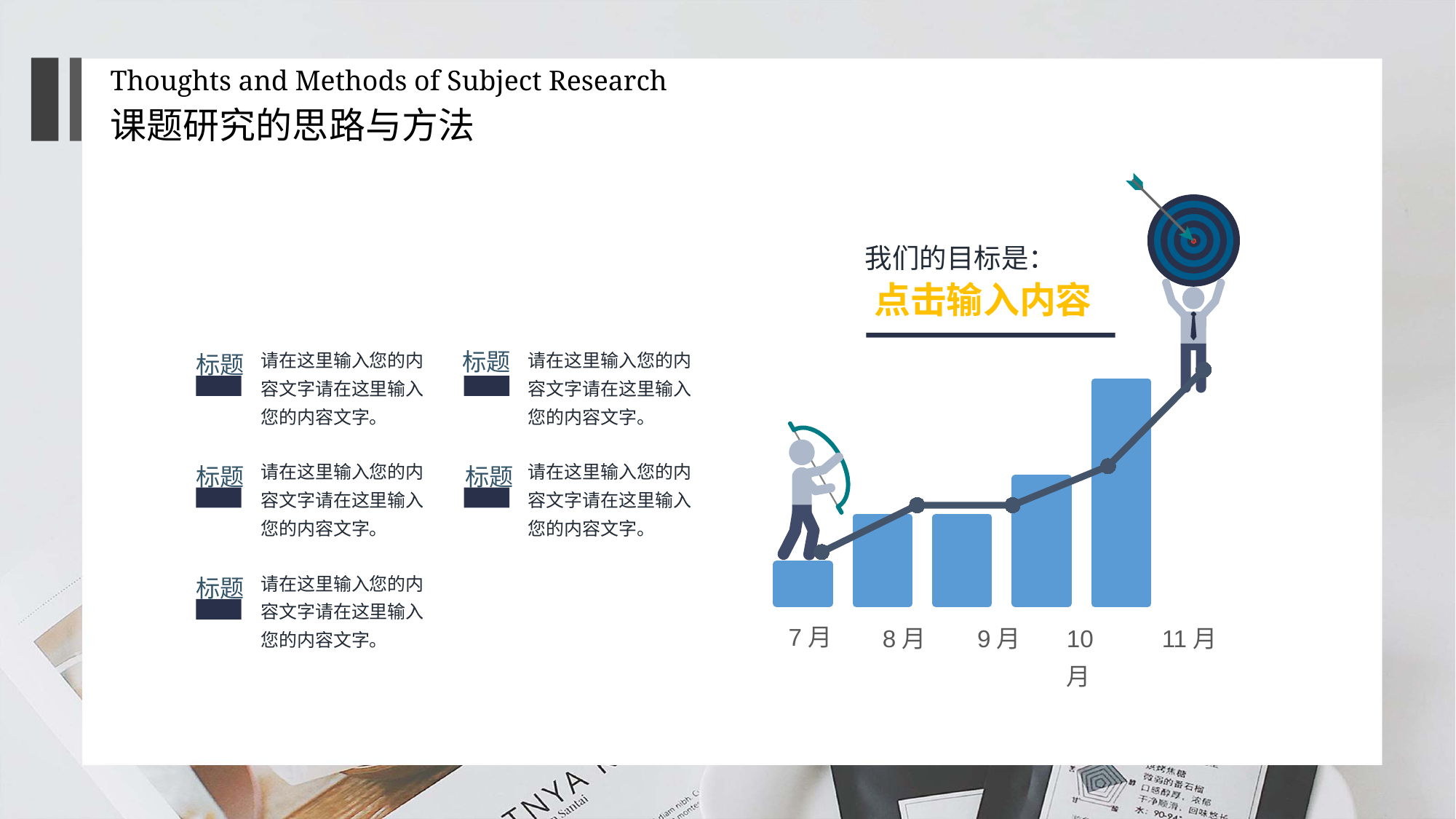

Thoughts and Methods of Subject Research
课题研究的思路与方法

我们的目标是：
点击输入内容
标题

标题

请在这里输入您的内容文字请在这里输入您的内容文字。
请在这里输入您的内容文字请在这里输入您的内容文字。

### Chart

| Category | 系列 1 |
|---|---|
| 类别 1 | 1.5 |
| 类别 2 | 3.3 |
| 类别 3 | 3.3 |
| 类别 4 | 4.8 |
| 类别 5 | 8.5 |

[unsupported chart]

标题

标题

请在这里输入您的内容文字请在这里输入您的内容文字。
请在这里输入您的内容文字请在这里输入您的内容文字。

标题

请在这里输入您的内容文字请在这里输入您的内容文字。

7月
8月
9月
10月
11月